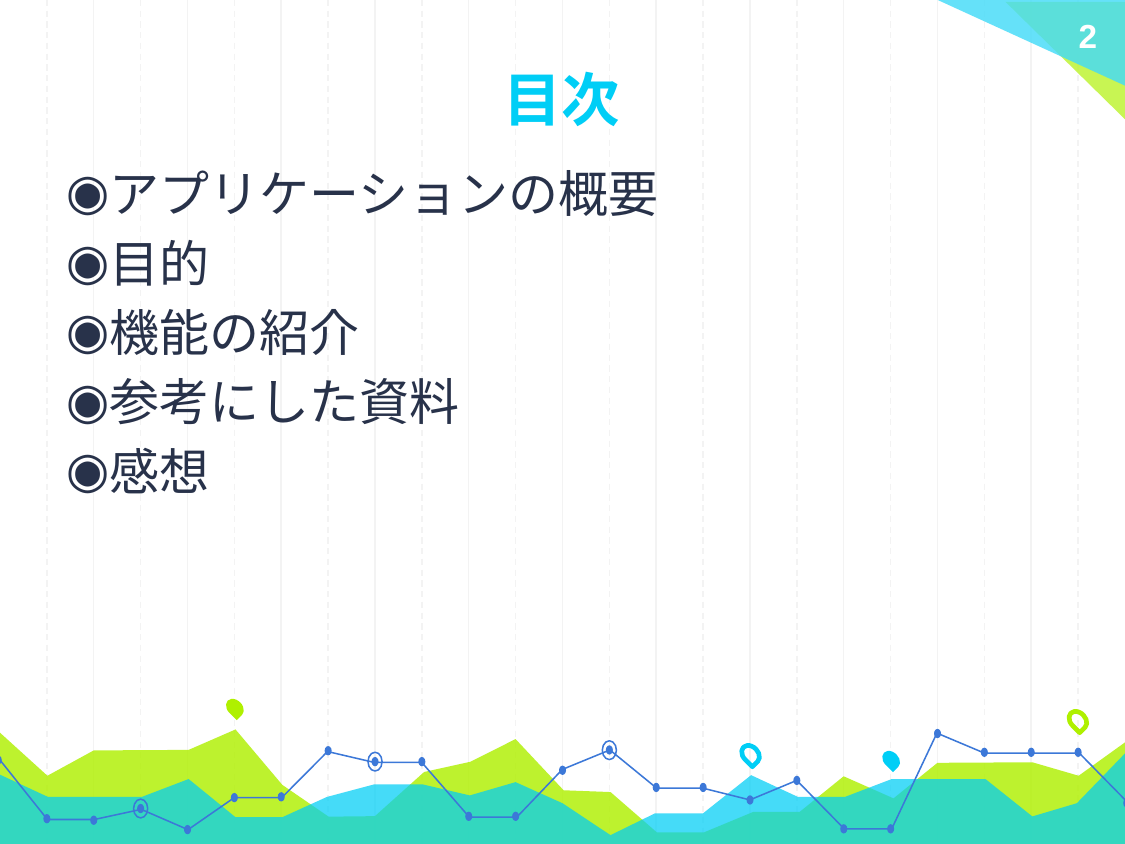

2
# 目次
アプリケーションの概要
目的
機能の紹介
参考にした資料
感想